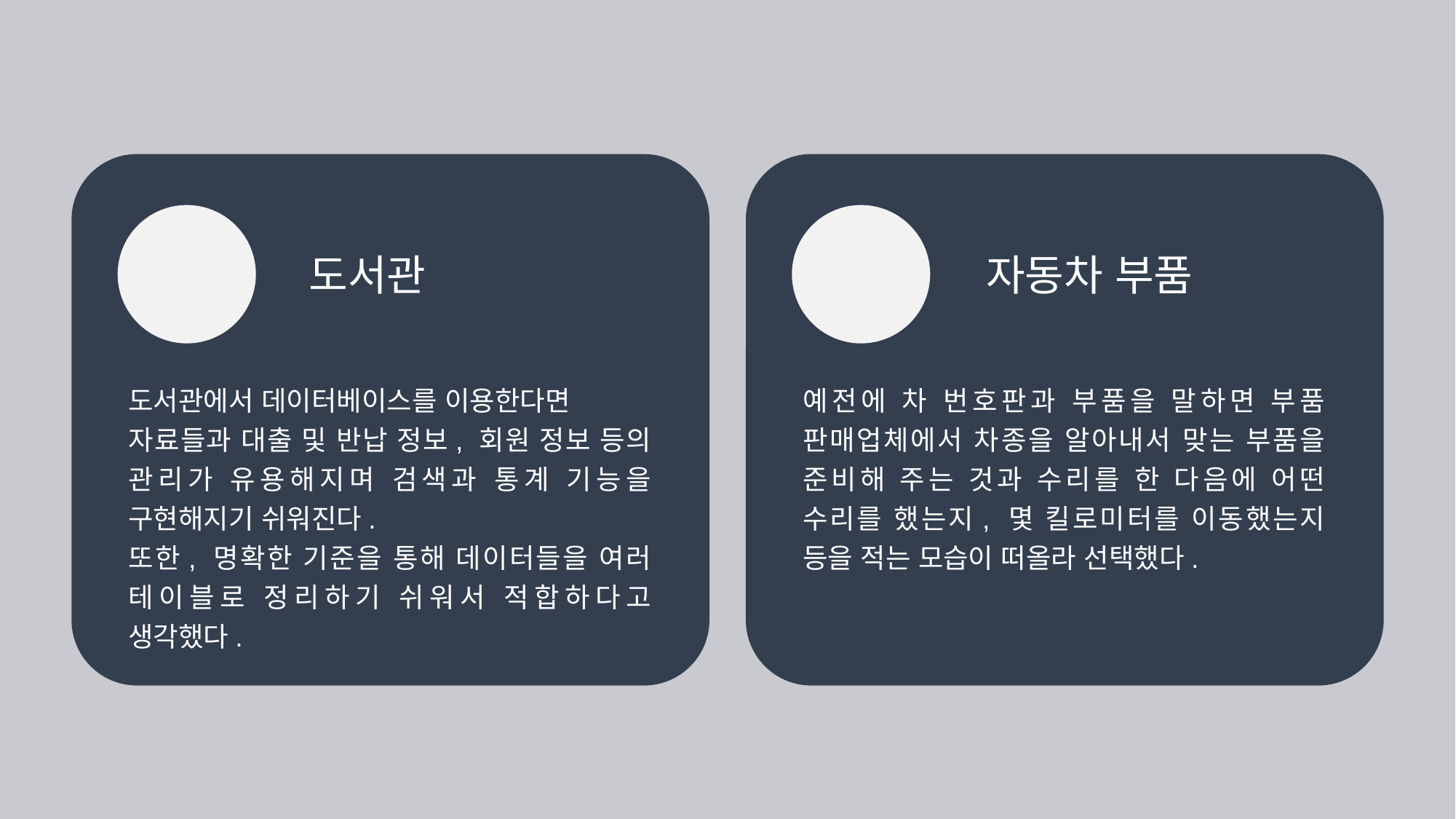

도서관
도서관에서 데이터베이스를 이용한다면
자료들과 대출 및 반납 정보, 회원 정보 등의 관리가 유용해지며 검색과 통계 기능을 구현해지기 쉬워진다.
또한, 명확한 기준을 통해 데이터들을 여러 테이블로 정리하기 쉬워서 적합하다고 생각했다.

자동차 부품
예전에 차 번호판과 부품을 말하면 부품 판매업체에서 차종을 알아내서 맞는 부품을 준비해 주는 것과 수리를 한 다음에 어떤 수리를 했는지, 몇 킬로미터를 이동했는지 등을 적는 모습이 떠올라 선택했다.